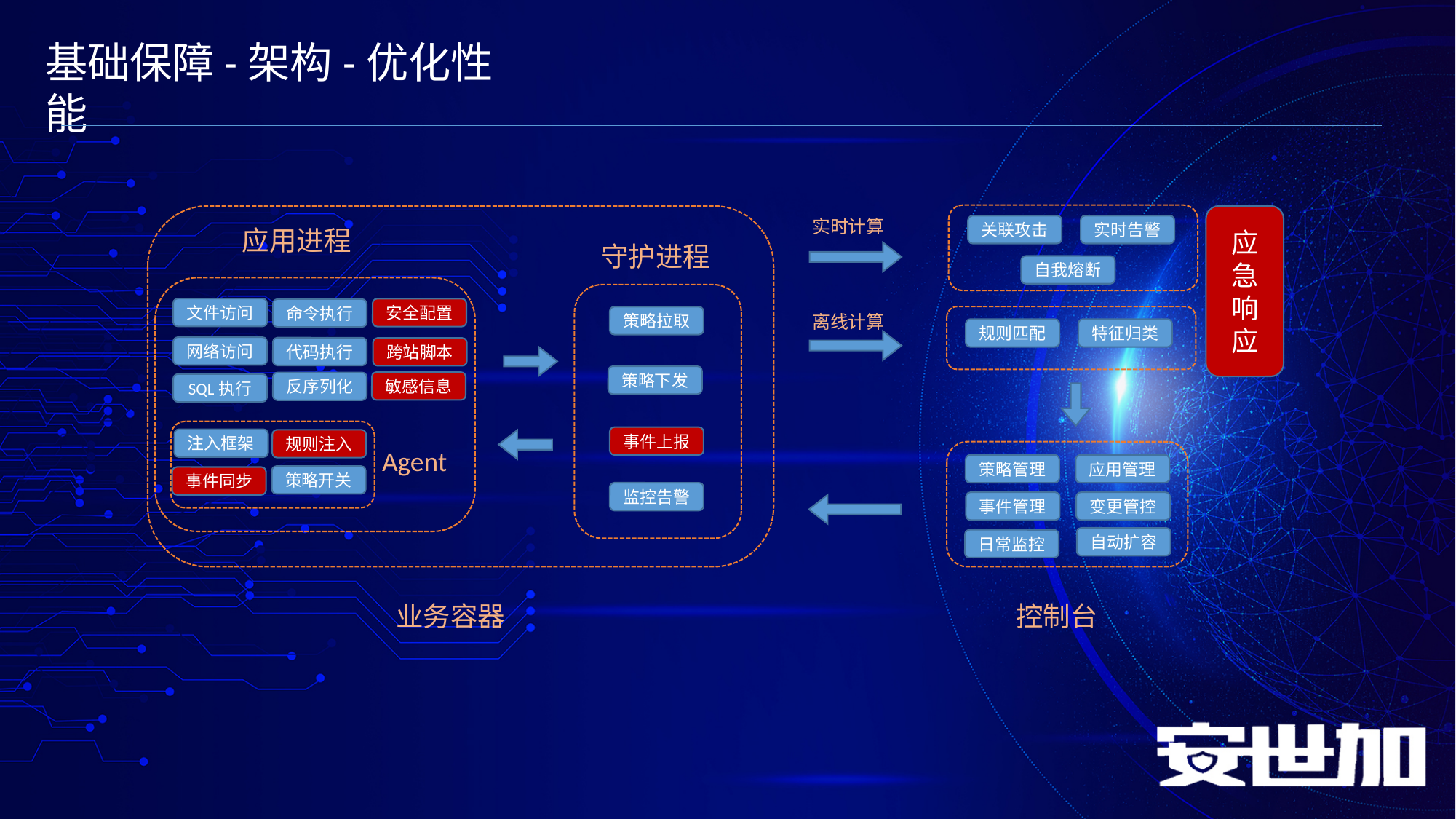

E6636BC20180234D78A0072836F0BB30E2B9B20219E46BF0A6D98C31B1592B21FB44B238C16D7B0A22092F08C84627EBC20921DA41D05BA11BBFC26B7D0E24DC24FC29AD4C2776E744B82FC763524E579646E27E729715E3F80C9193F0205C58D8962992FE3
基础保障-架构-优化性能

应急响应
实时计算
关联攻击
实时告警
应用进程
守护进程

自我熔断

文件访问
安全配置
命令执行
离线计算

策略拉取
规则匹配
特征归类

网络访问
代码执行
跨站脚本

策略下发
敏感信息
反序列化
SQL执行

事件上报
注入框架
规则注入

Agent

策略管理
应用管理
策略开关
事件同步
监控告警
事件管理
变更管控

自动扩容
日常监控
业务容器
控制台